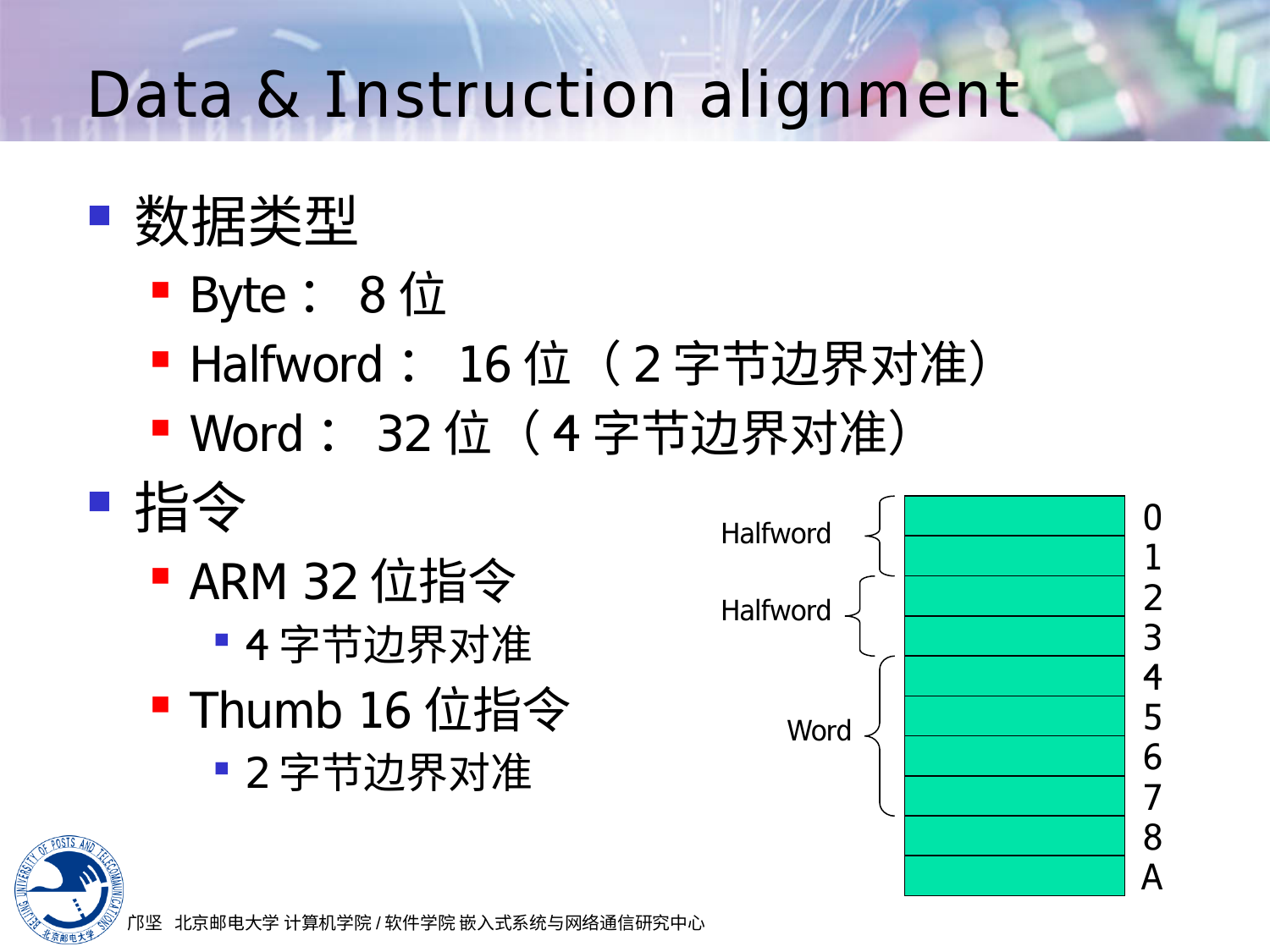

# Data & Instruction alignment
数据类型
Byte：8位
Halfword：16位（2字节边界对准）
Word：32位（4字节边界对准）
指令
ARM 32位指令
4字节边界对准
Thumb 16位指令
2字节边界对准

0
Halfword

1

2
Halfword

3

4

5
Word

6

7

8

A